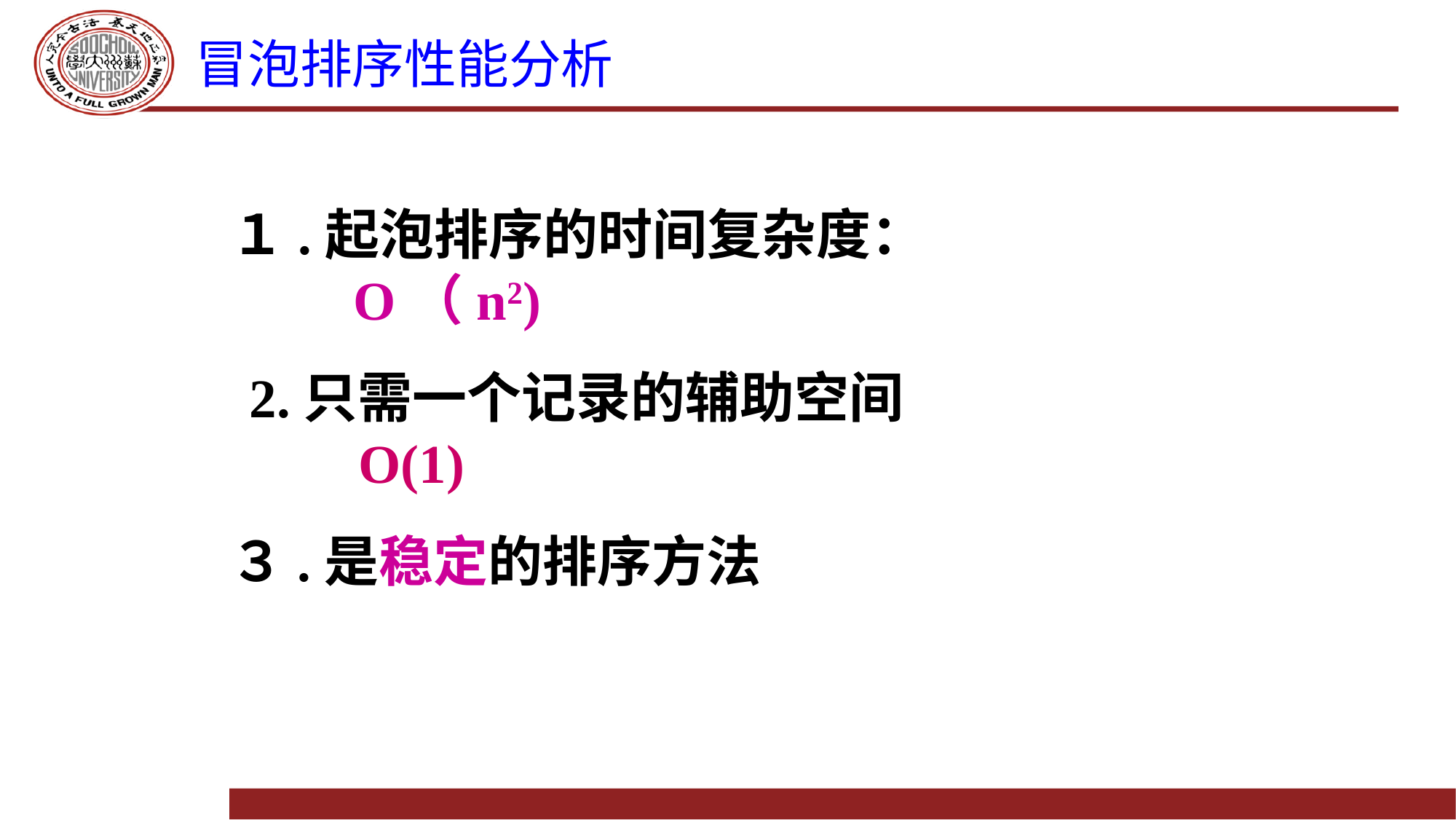

# 冒泡排序性能分析
１.起泡排序的时间复杂度：
         O（n2)
2.只需一个记录的辅助空间
        O(1)
３.是稳定的排序方法